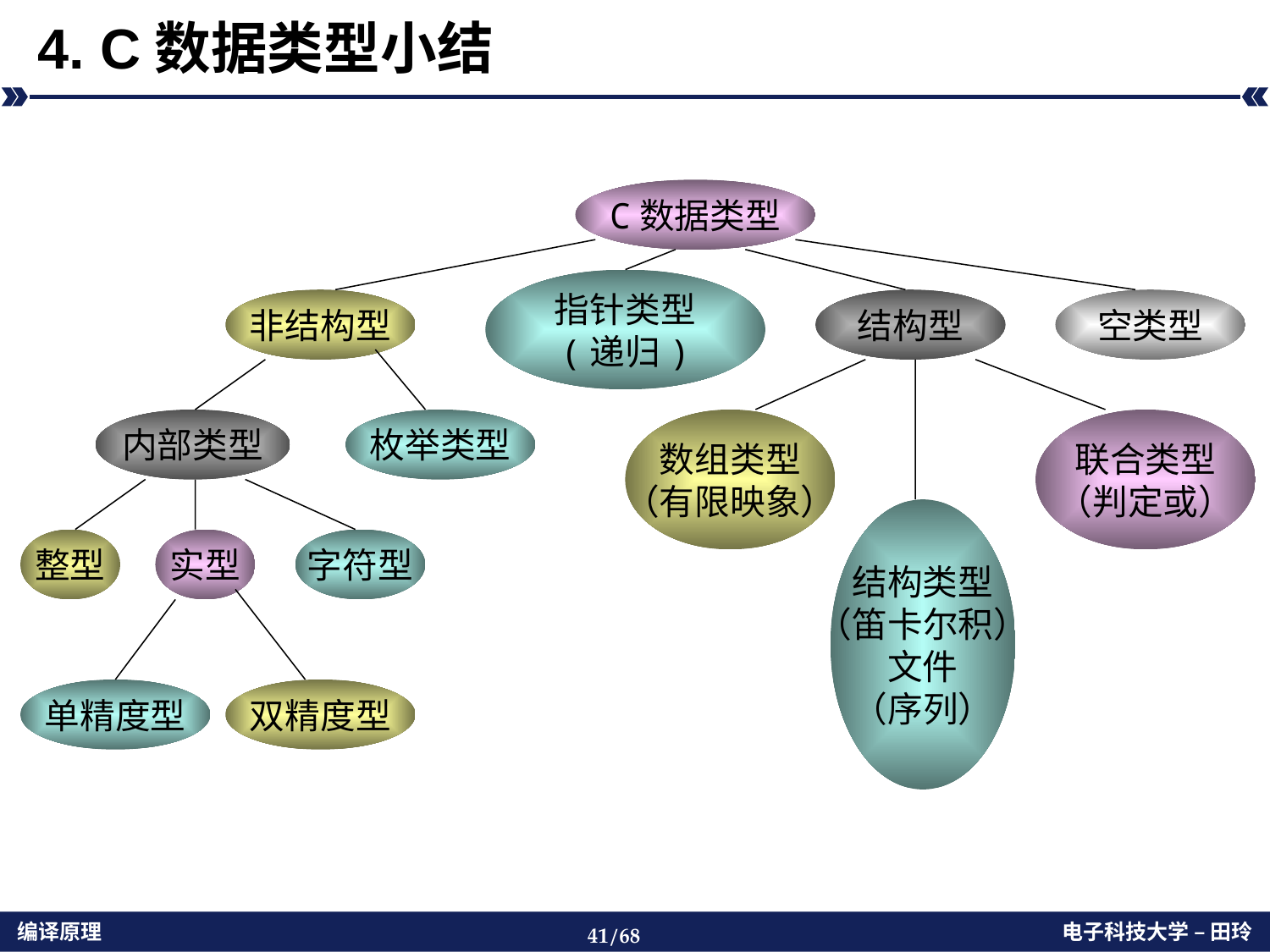

# 4. C数据类型小结
C数据类型

指针类型
(递归)
非结构型
结构型
空类型

内部类型
枚举类型
数组类型
（有限映象）
联合类型
（判定或）

结构类型
（笛卡尔积）
文件
（序列）
整型
实型
字符型

单精度型
双精度型